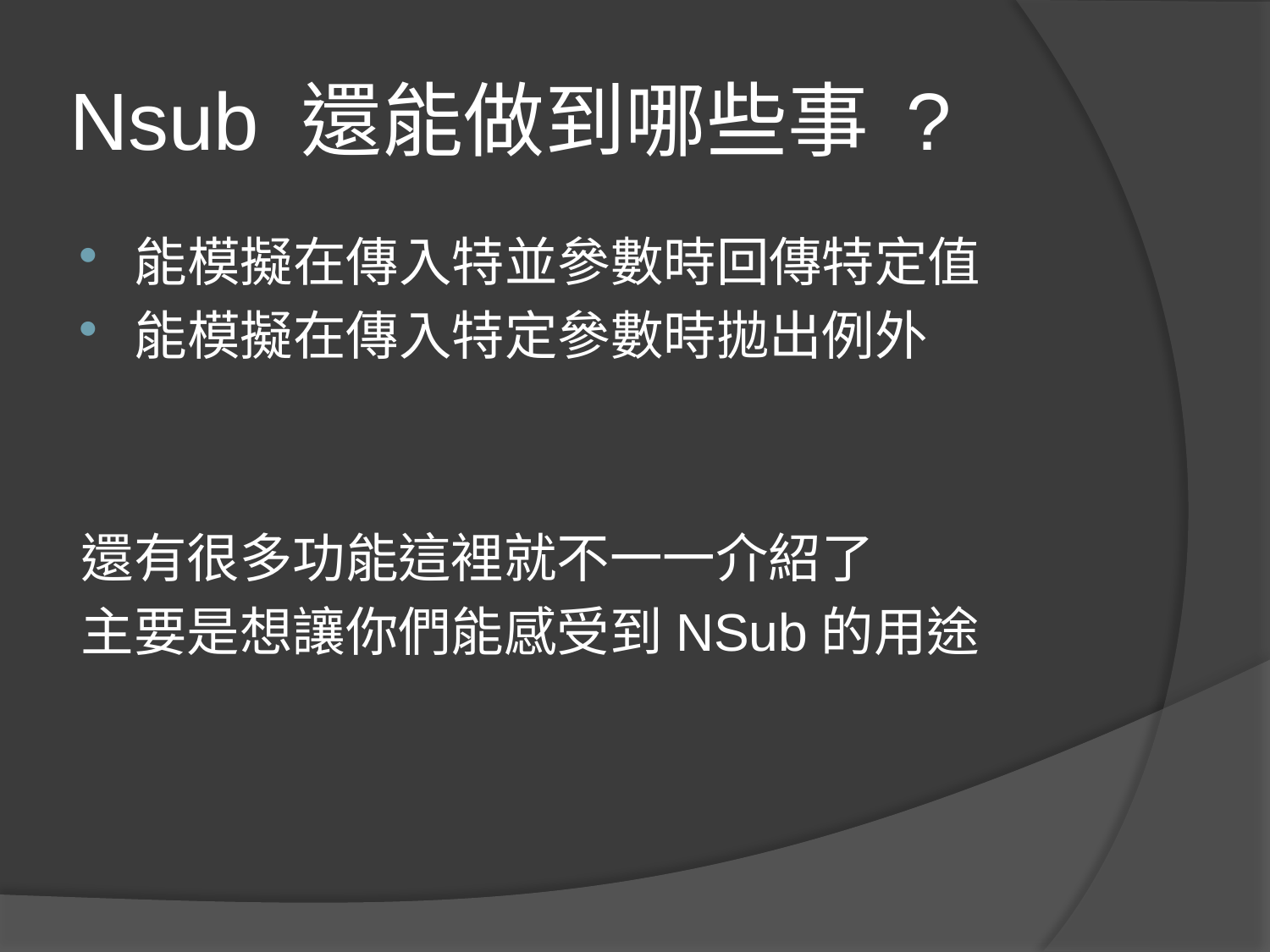

# Nsub 還能做到哪些事 ?
能模擬在傳入特並參數時回傳特定值
能模擬在傳入特定參數時拋出例外

還有很多功能這裡就不一一介紹了
主要是想讓你們能感受到NSub的用途